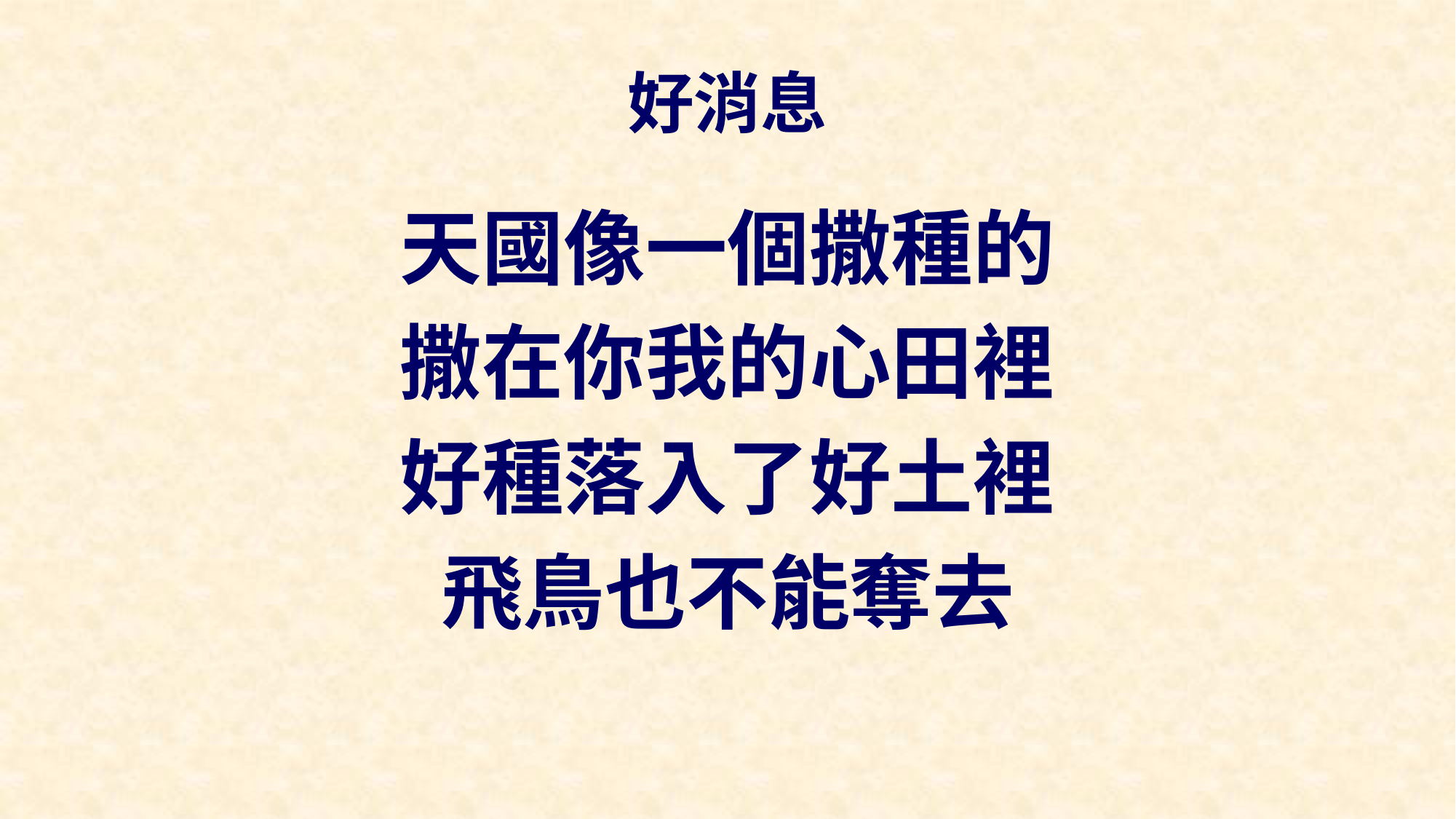

# 好消息
天國像一個撒種的
撒在你我的心田裡
好種落入了好土裡
飛鳥也不能奪去